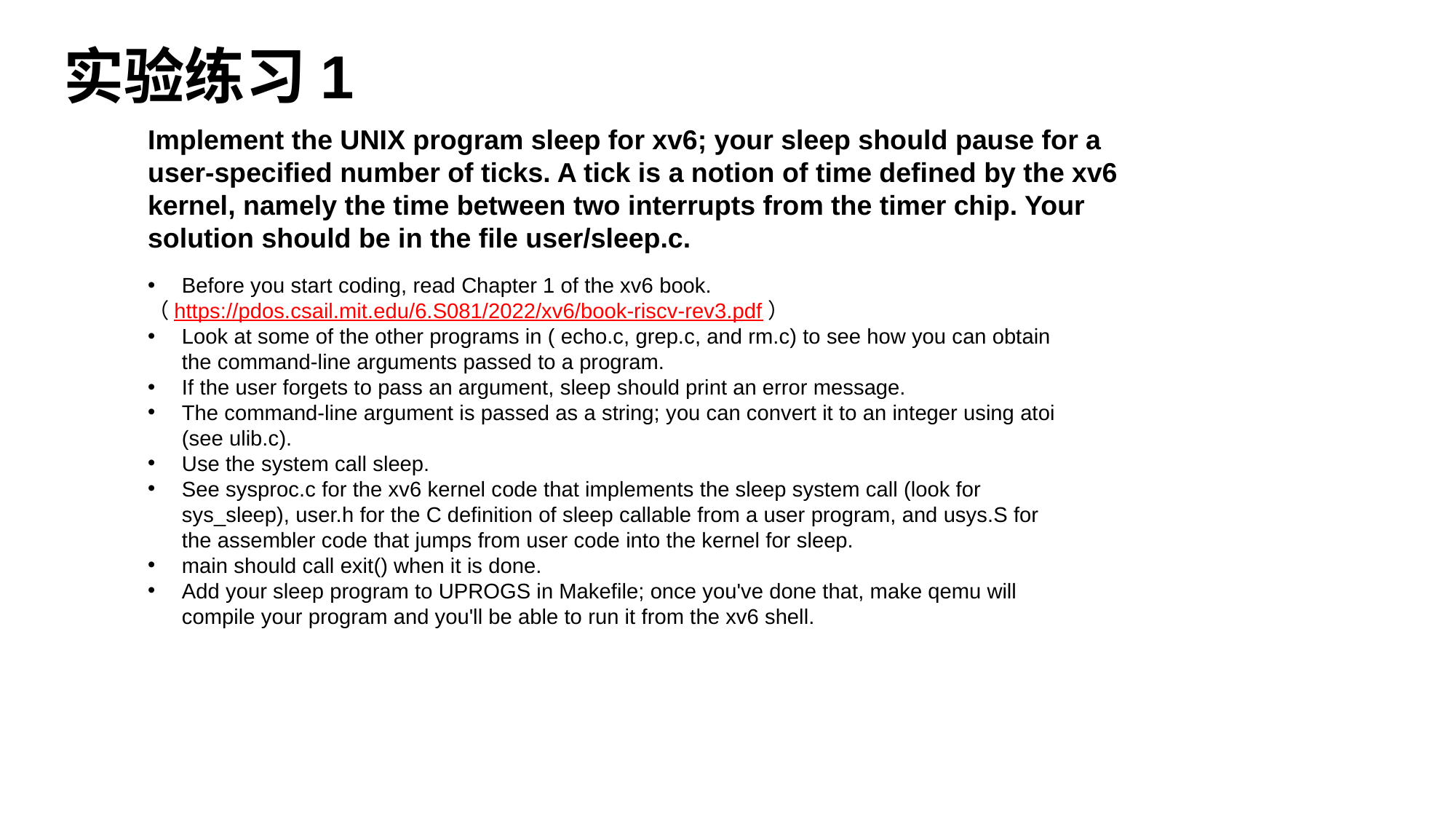

# 实验练习1
Implement the UNIX program sleep for xv6; your sleep should pause for a user-specified number of ticks. A tick is a notion of time defined by the xv6 kernel, namely the time between two interrupts from the timer chip. Your solution should be in the file user/sleep.c.
Before you start coding, read Chapter 1 of the xv6 book.
（https://pdos.csail.mit.edu/6.S081/2022/xv6/book-riscv-rev3.pdf）
Look at some of the other programs in ( echo.c, grep.c, and rm.c) to see how you can obtain the command-line arguments passed to a program.
If the user forgets to pass an argument, sleep should print an error message.
The command-line argument is passed as a string; you can convert it to an integer using atoi (see ulib.c).
Use the system call sleep.
See sysproc.c for the xv6 kernel code that implements the sleep system call (look for sys_sleep), user.h for the C definition of sleep callable from a user program, and usys.S for the assembler code that jumps from user code into the kernel for sleep.
main should call exit() when it is done.
Add your sleep program to UPROGS in Makefile; once you've done that, make qemu will compile your program and you'll be able to run it from the xv6 shell.